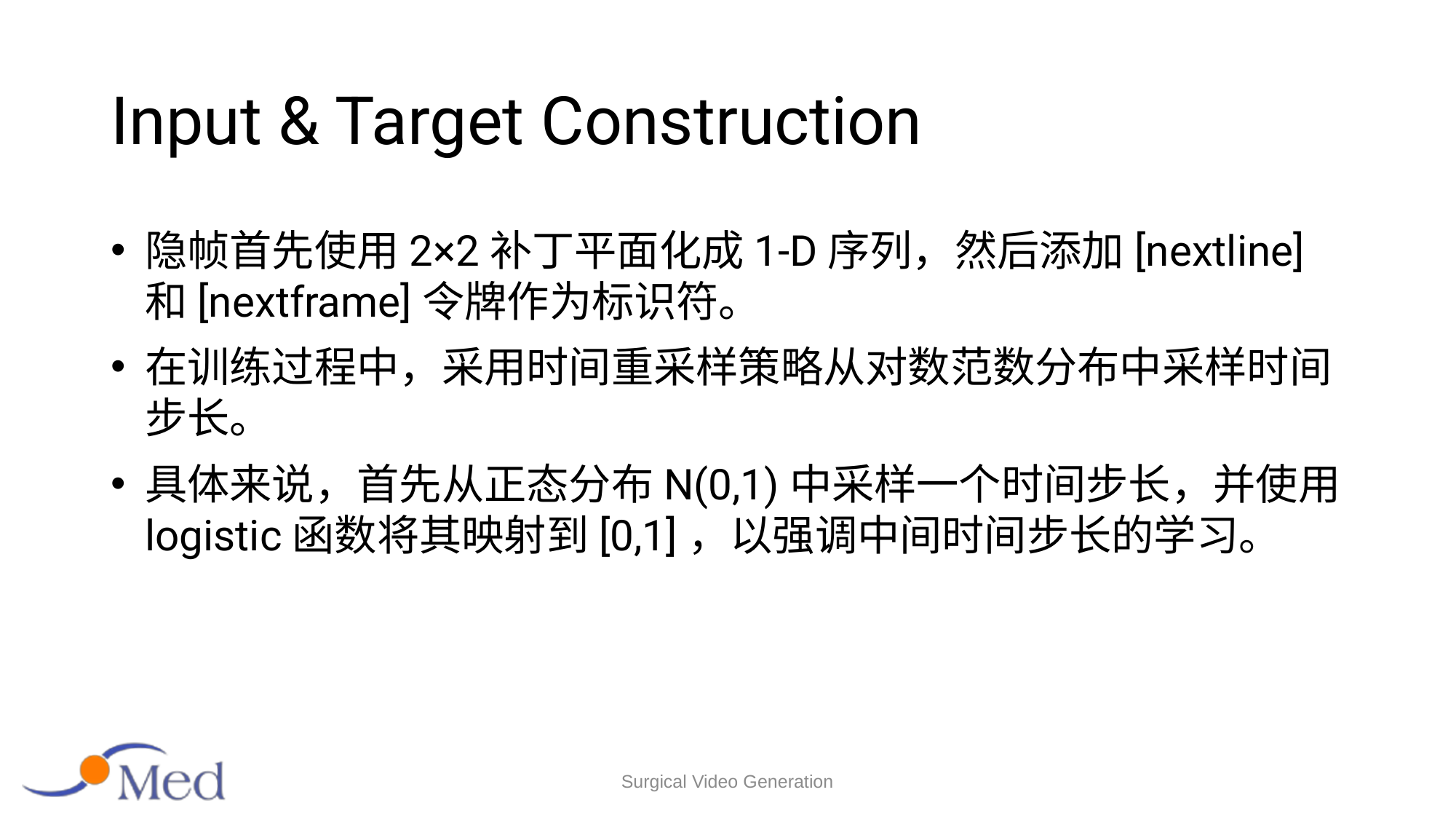

# Input & Target Construction
隐帧首先使用2×2补丁平面化成1-D序列，然后添加[nextline]和[nextframe]令牌作为标识符。
在训练过程中，采用时间重采样策略从对数范数分布中采样时间步长。
具体来说，首先从正态分布N(0,1)中采样一个时间步长，并使用logistic函数将其映射到[0,1]，以强调中间时间步长的学习。

Surgical Video Generation
8